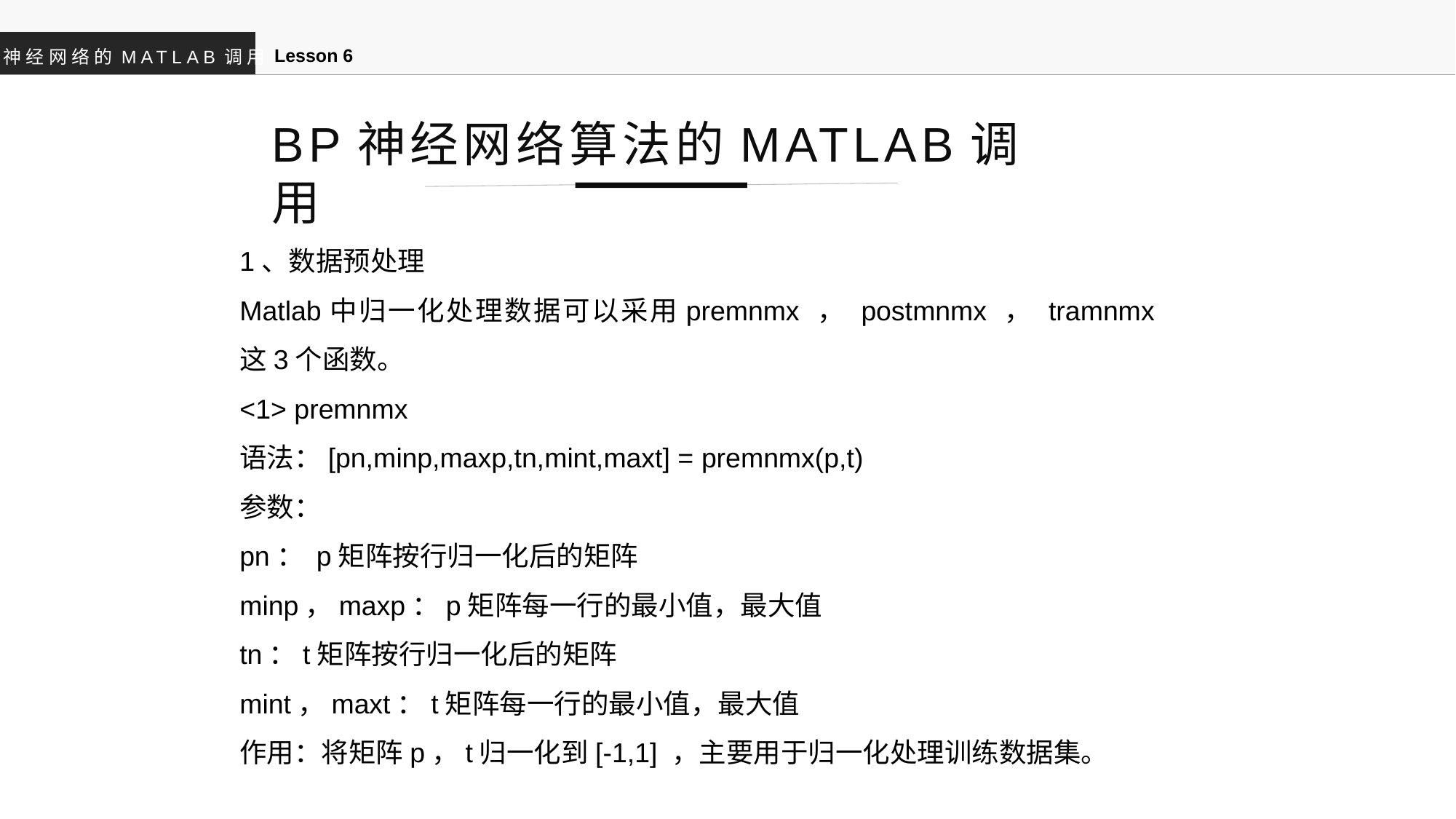

Lesson 6
神经网络的MATLAB调用
BP神经网络算法的MATLAB调用

1、数据预处理
Matlab中归一化处理数据可以采用premnmx ， postmnmx ， tramnmx 这3个函数。
<1> premnmx
语法：[pn,minp,maxp,tn,mint,maxt] = premnmx(p,t)
参数：
pn： p矩阵按行归一化后的矩阵
minp，maxp：p矩阵每一行的最小值，最大值
tn：t矩阵按行归一化后的矩阵
mint，maxt：t矩阵每一行的最小值，最大值
作用：将矩阵p，t归一化到[-1,1] ，主要用于归一化处理训练数据集。